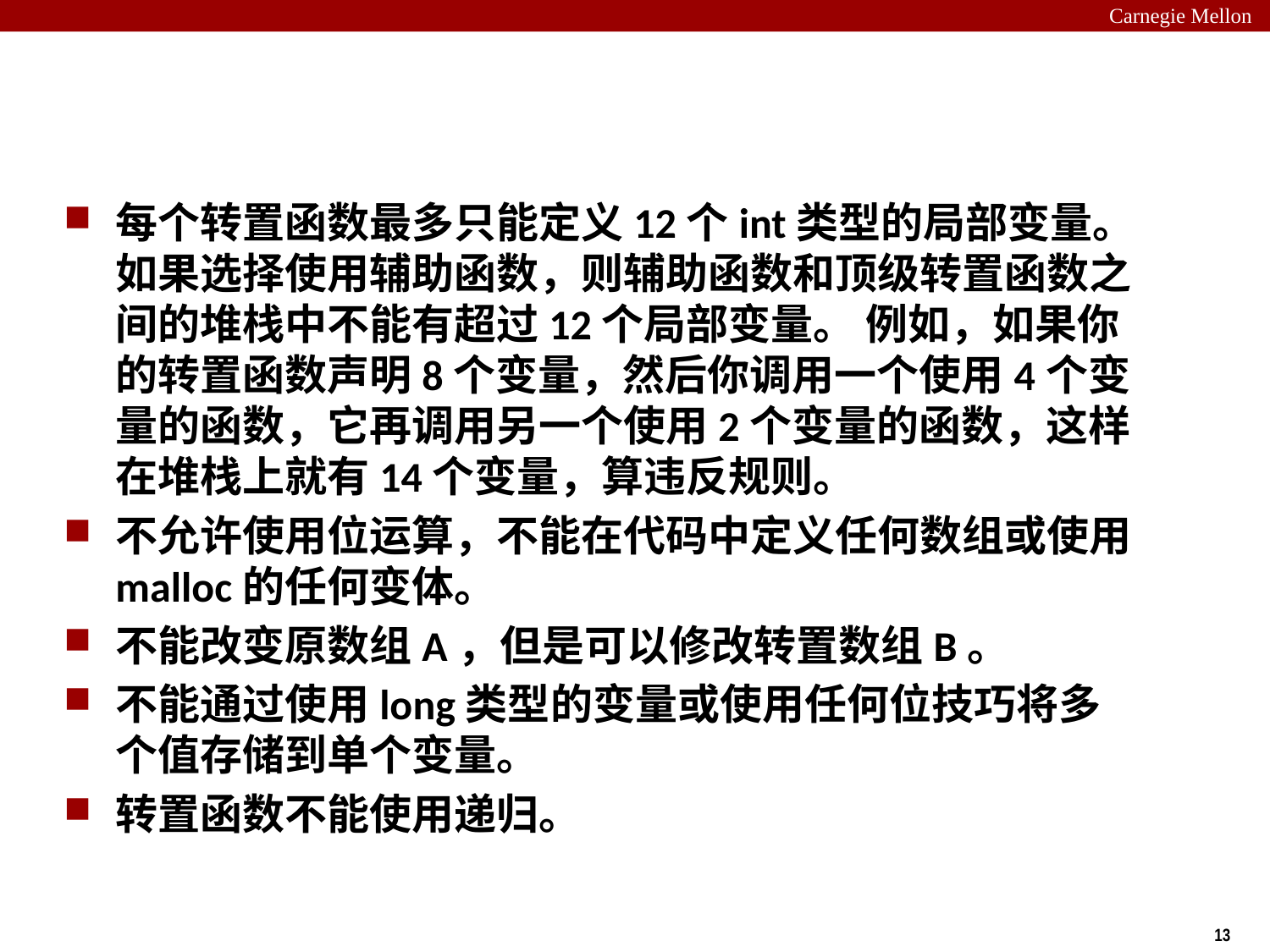

#
每个转置函数最多只能定义12个int类型的局部变量。如果选择使用辅助函数，则辅助函数和顶级转置函数之间的堆栈中不能有超过12个局部变量。 例如，如果你的转置函数声明8个变量，然后你调用一个使用4个变量的函数，它再调用另一个使用2个变量的函数，这样在堆栈上就有14个变量，算违反规则。
不允许使⽤位运算，不能在代码中定义任何数组或使用malloc的任何变体。
不能改变原数组A，但是可以修改转置数组B。
不能通过使用long类型的变量或使用任何位技巧将多个值存储到单个变量。
转置函数不能使用递归。